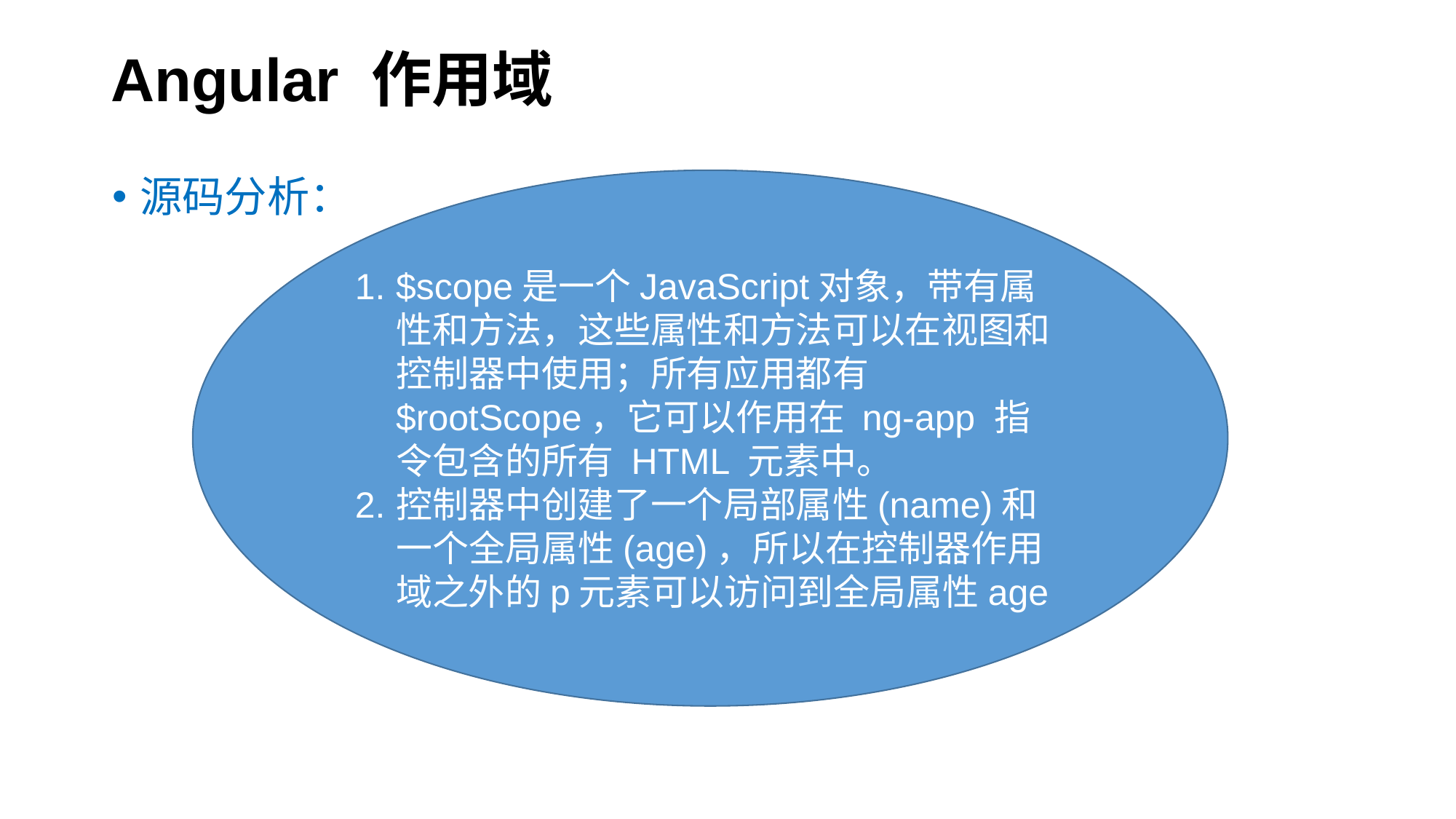

# Angular 作用域
源码分析：

$scope是一个JavaScript对象，带有属性和方法，这些属性和方法可以在视图和控制器中使用；所有应用都有$rootScope，它可以作用在 ng-app 指令包含的所有 HTML 元素中。
控制器中创建了一个局部属性(name)和一个全局属性(age)，所以在控制器作用域之外的p元素可以访问到全局属性age